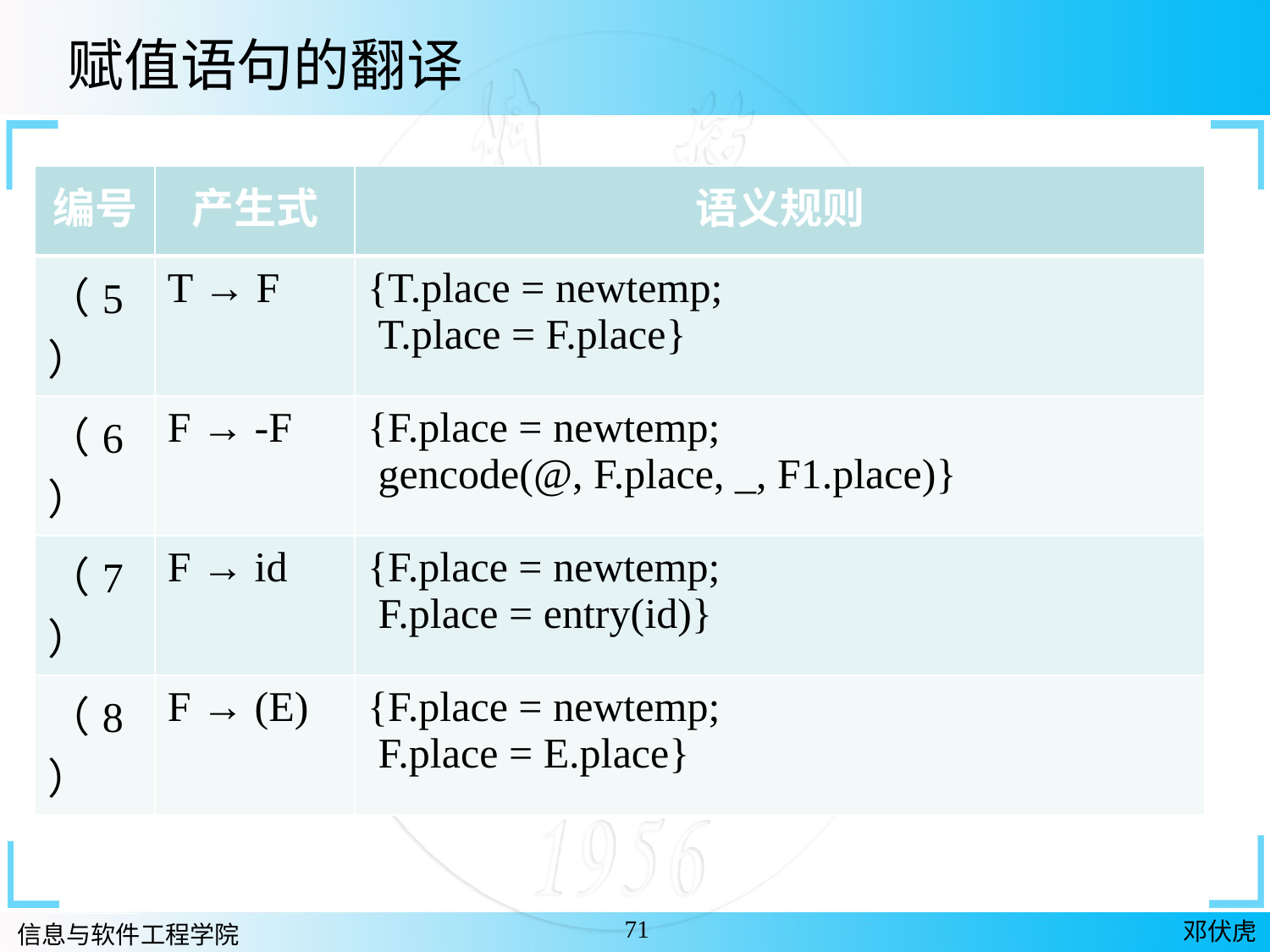

赋值语句的翻译
| 编号 | 产生式 | 语义规则 |
| --- | --- | --- |
| （5） | T → F | {T.place = newtemp; T.place = F.place} |
| （6） | F → -F | {F.place = newtemp; gencode(@, F.place, \_, F1.place)} |
| （7） | F → id | {F.place = newtemp; F.place = entry(id)} |
| （8） | F → (E) | {F.place = newtemp; F.place = E.place} |
71
邓伏虎
信息与软件工程学院